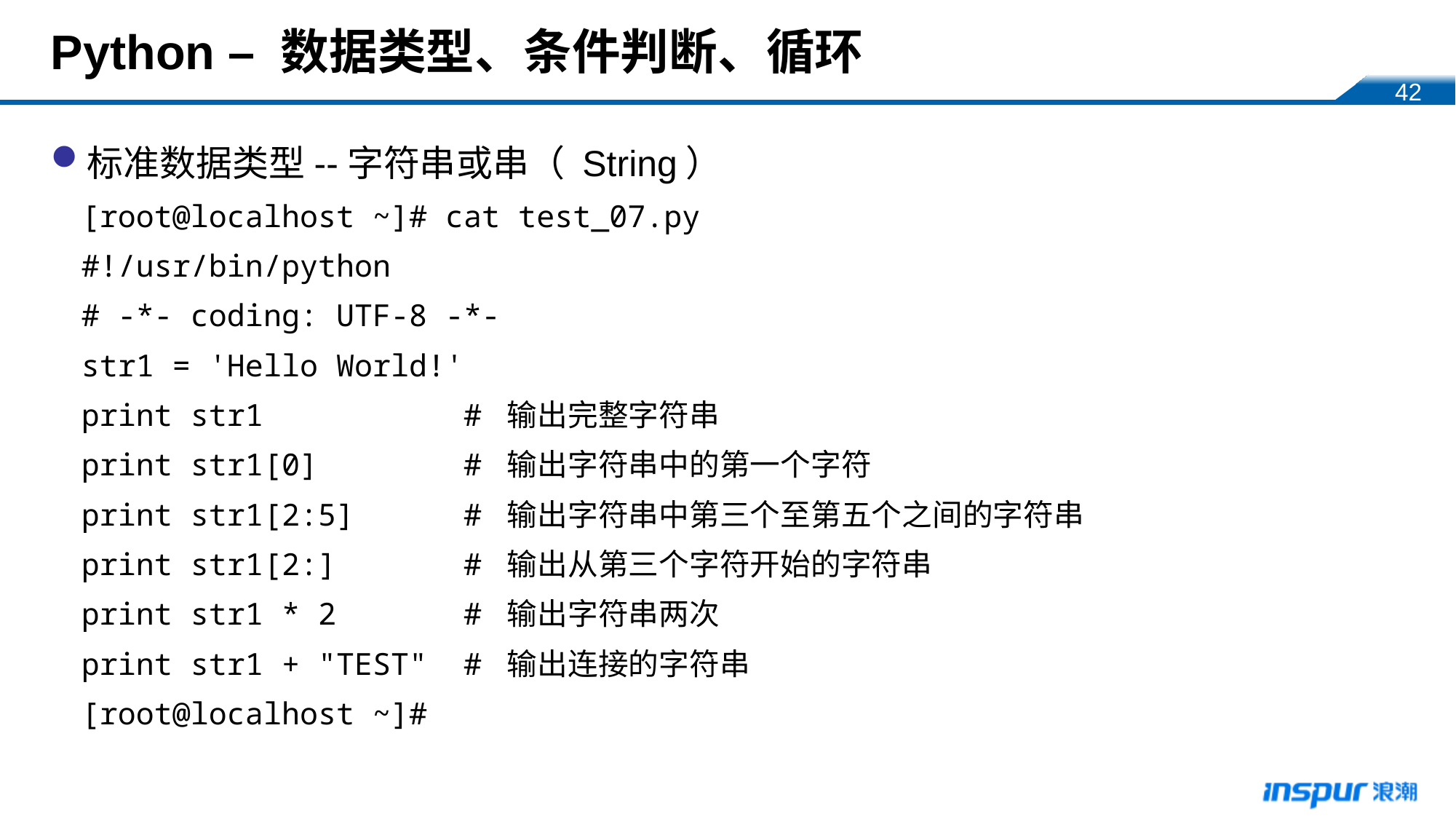

# Python – 数据类型、条件判断、循环
标准数据类型--字符串或串（ String）
[root@localhost ~]# cat test_07.py
#!/usr/bin/python
# -*- coding: UTF-8 -*-
str1 = 'Hello World!'
print str1           # 输出完整字符串
print str1[0]        # 输出字符串中的第一个字符
print str1[2:5]      # 输出字符串中第三个至第五个之间的字符串
print str1[2:]       # 输出从第三个字符开始的字符串
print str1 * 2       # 输出字符串两次
print str1 + "TEST"  # 输出连接的字符串
[root@localhost ~]#